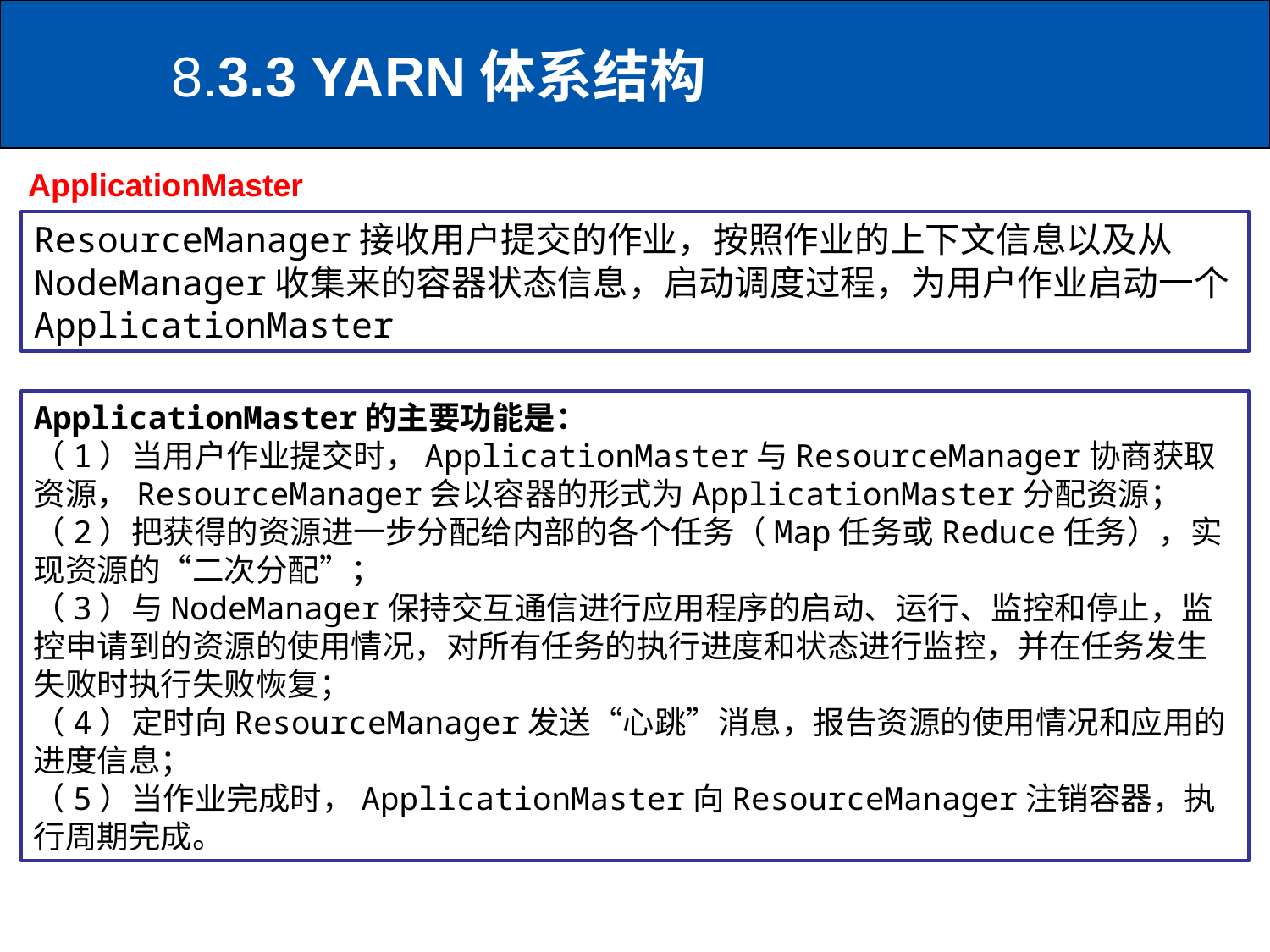

# 8.3.3 YARN体系结构
ApplicationMaster
ResourceManager接收用户提交的作业，按照作业的上下文信息以及从NodeManager收集来的容器状态信息，启动调度过程，为用户作业启动一个ApplicationMaster
ApplicationMaster的主要功能是：
（1）当用户作业提交时，ApplicationMaster与ResourceManager协商获取资源，ResourceManager会以容器的形式为ApplicationMaster分配资源；
（2）把获得的资源进一步分配给内部的各个任务（Map任务或Reduce任务），实现资源的“二次分配”；
（3）与NodeManager保持交互通信进行应用程序的启动、运行、监控和停止，监控申请到的资源的使用情况，对所有任务的执行进度和状态进行监控，并在任务发生失败时执行失败恢复；
（4）定时向ResourceManager发送“心跳”消息，报告资源的使用情况和应用的进度信息；
（5）当作业完成时，ApplicationMaster向ResourceManager注销容器，执行周期完成。